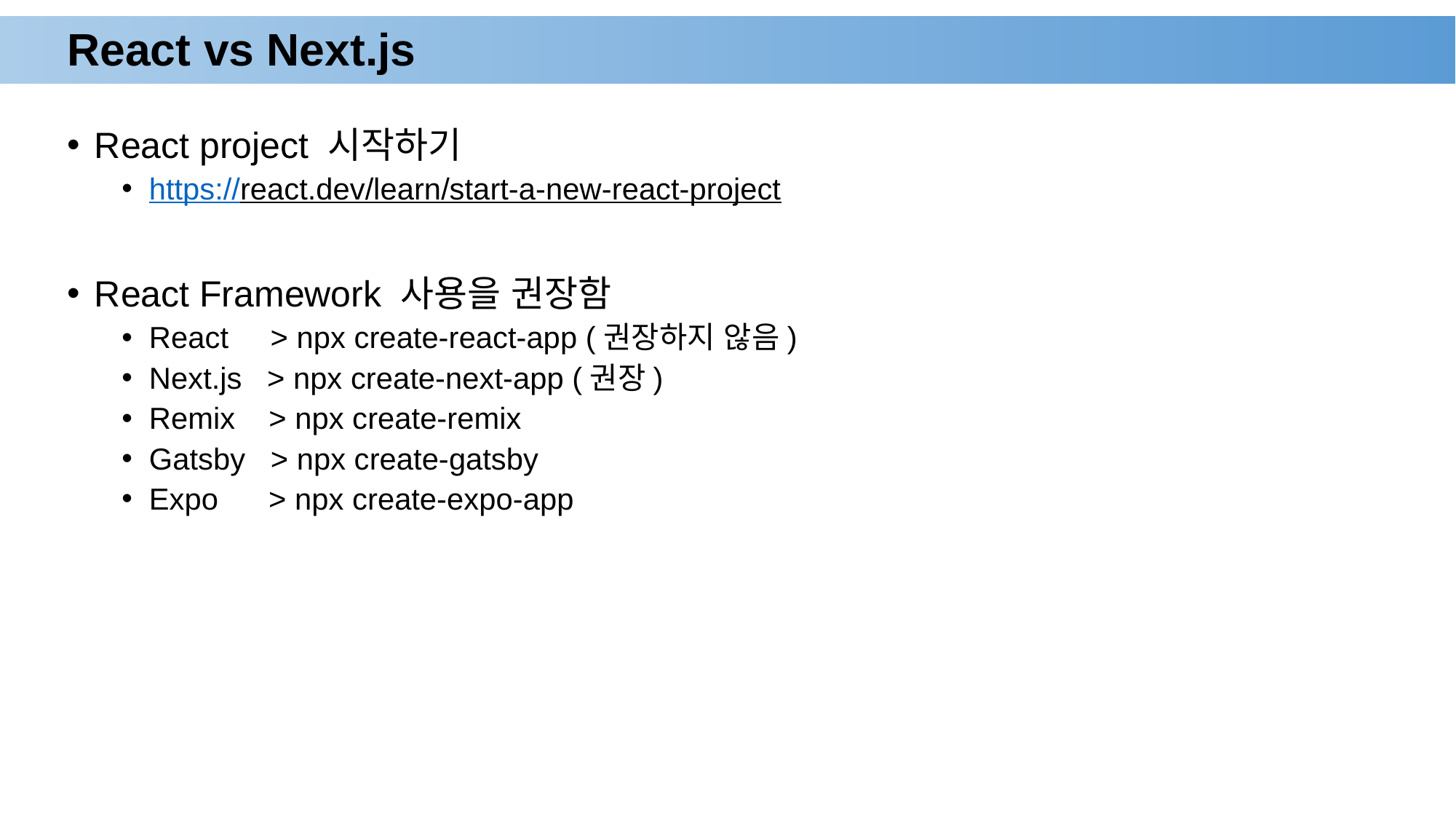

# React vs Next.js
React project 시작하기
https://react.dev/learn/start-a-new-react-project

React Framework 사용을 권장함
React     > npx create-react-app (권장하지 않음)
Next.js   > npx create-next-app (권장)
Remix    > npx create-remix
Gatsby   > npx create-gatsby
Expo      > npx create-expo-app